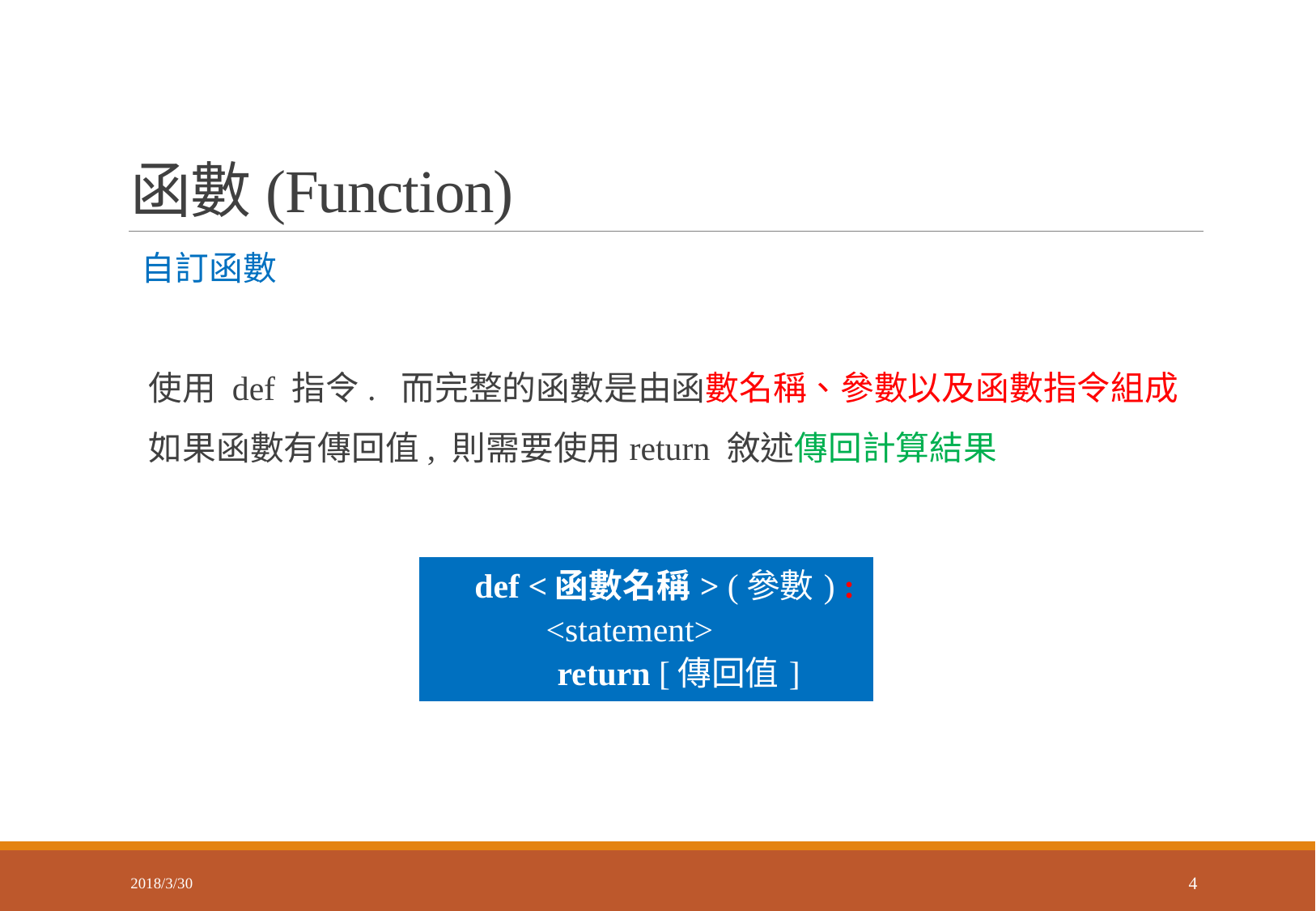

# 函數(Function)
  自訂函數

   使用 def 指令.  而完整的函數是由函數名稱、參數以及函數指令組成
   如果函數有傳回值, 則需要使用return 敘述傳回計算結果
| def <函數名稱> (參數) : 　　 <statement> 　　　 return [傳回值] |
| --- |
2018/3/30
4